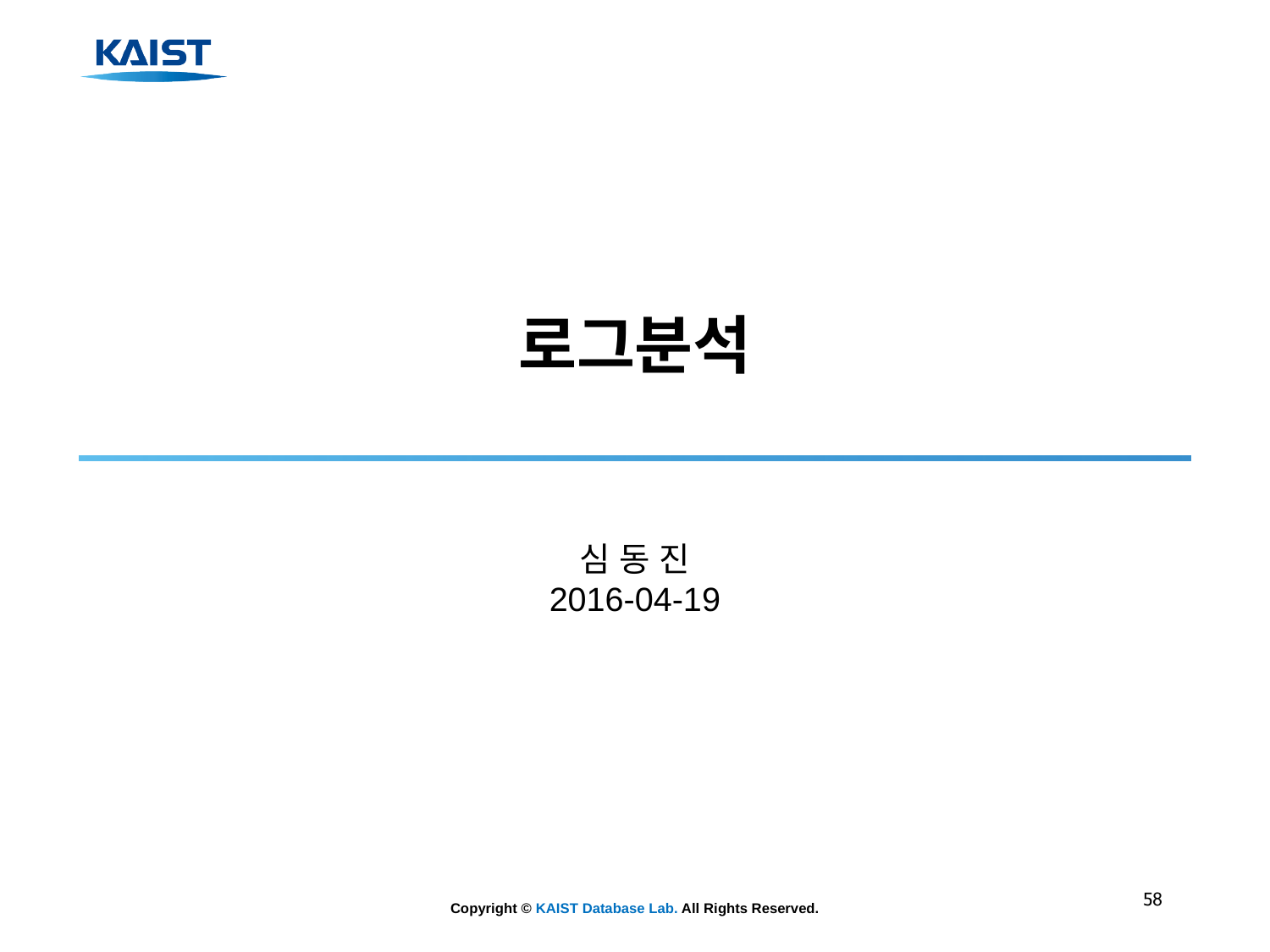

# 로그분석
심 동 진
2016-04-19
58